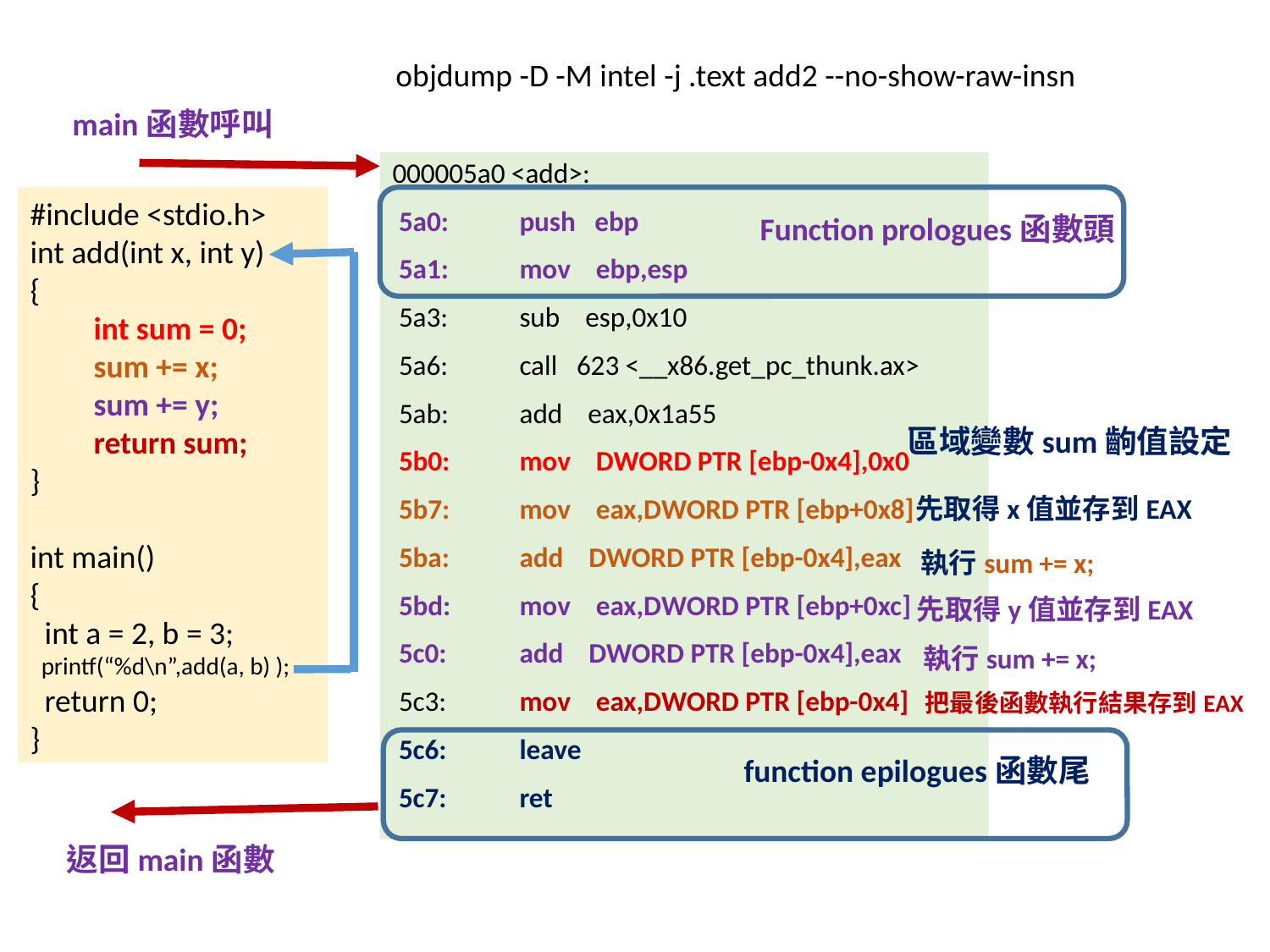

objdump -D -M intel -j .text add2 --no-show-raw-insn
main函數呼叫
000005a0 <add>:
 5a0:	push   ebp
 5a1:	mov    ebp,esp
 5a3:	sub    esp,0x10
 5a6:	call   623 <__x86.get_pc_thunk.ax>
 5ab:	add    eax,0x1a55
 5b0:	mov    DWORD PTR [ebp-0x4],0x0
 5b7:	mov    eax,DWORD PTR [ebp+0x8]
 5ba:	add    DWORD PTR [ebp-0x4],eax
 5bd:	mov    eax,DWORD PTR [ebp+0xc]
 5c0:	add    DWORD PTR [ebp-0x4],eax
 5c3:	mov    eax,DWORD PTR [ebp-0x4]
 5c6:	leave
 5c7:	ret
#include <stdio.h>
int add(int x, int y)
{
int sum = 0;
sum += x;
sum += y;
return sum;
}

int main()
{
  int a = 2, b = 3;
  printf(“%d\n”,add(a, b) );
  return 0;
}

Function prologues函數頭
區域變數sum齣值設定
先取得x值並存到EAX
執行sum += x;
先取得y值並存到EAX
執行sum += x;
把最後函數執行結果存到EAX

function epilogues函數尾
返回main函數